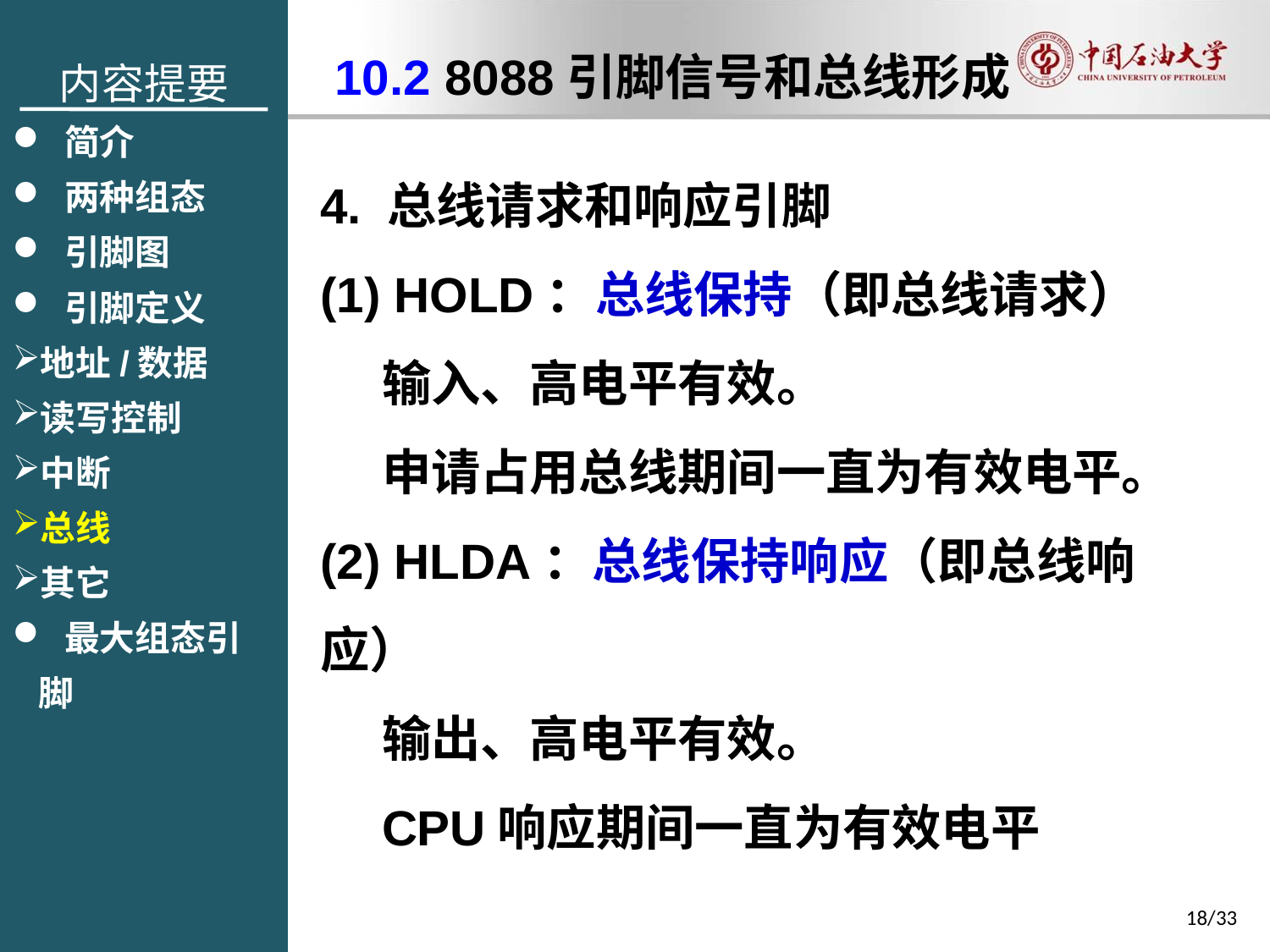

内容提要
 简介
 两种组态
 引脚图
 引脚定义
地址/数据
读写控制
中断
总线
其它
 最大组态引脚
10.2 8088引脚信号和总线形成
4. 总线请求和响应引脚
(1) HOLD：总线保持（即总线请求）
输入、高电平有效。
申请占用总线期间一直为有效电平。
(2) HLDA：总线保持响应（即总线响应）
输出、高电平有效。
CPU响应期间一直为有效电平
18/33